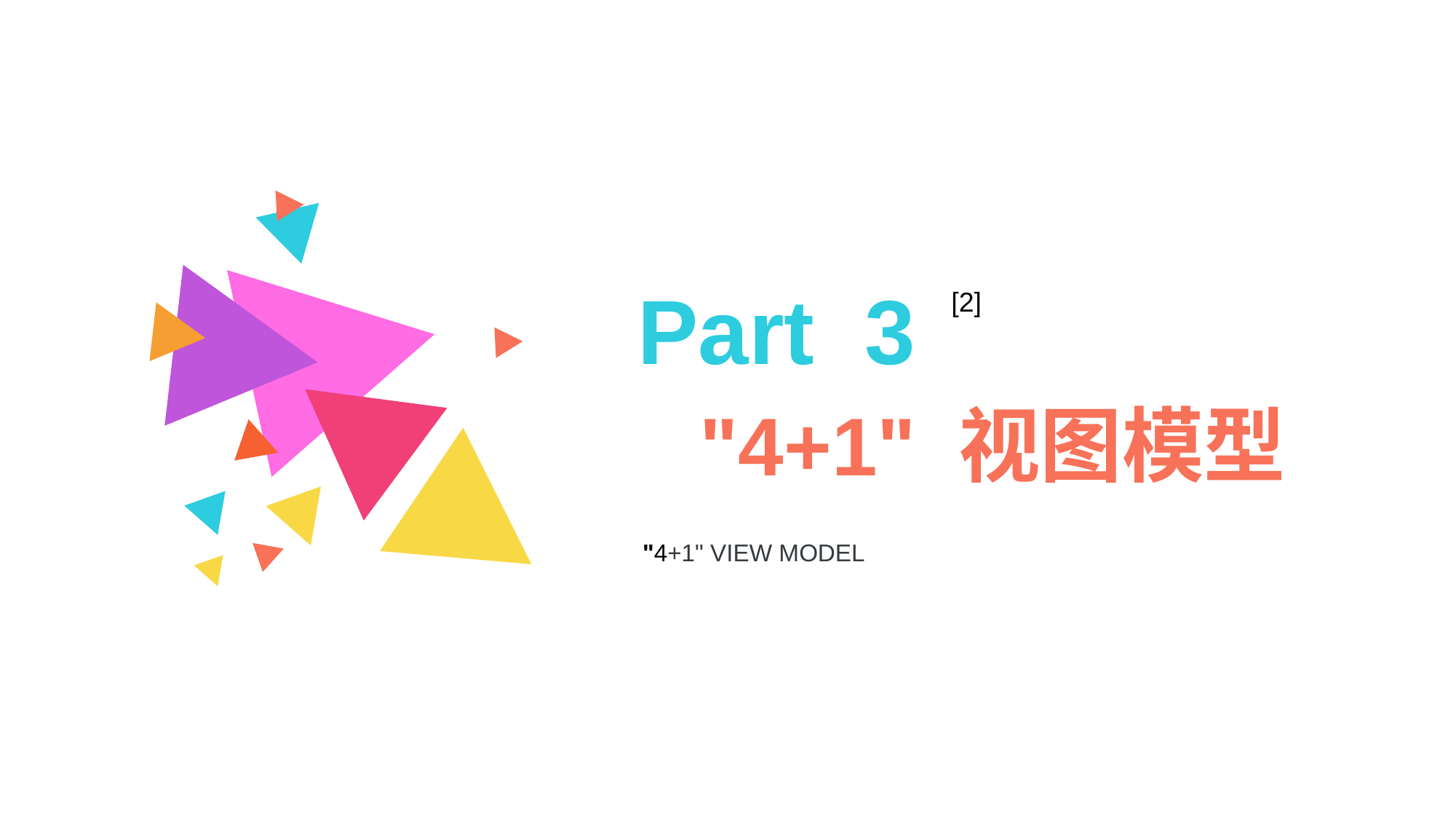

Part  3
"4+1" 视图模型
[2]

"4+1" VIEW MODEL